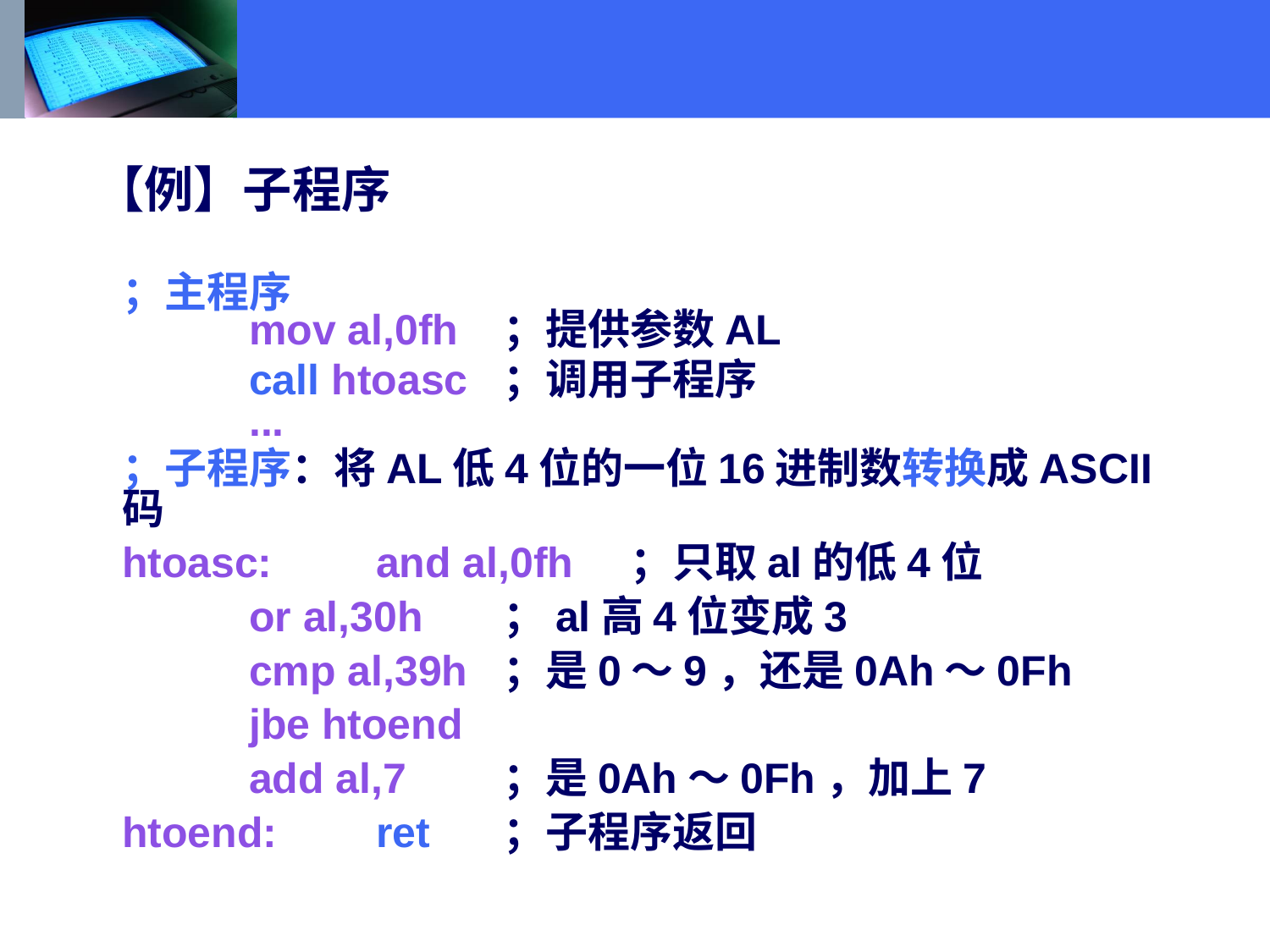

【例】子程序
；主程序
	mov al,0fh	；提供参数AL
	call htoasc	；调用子程序
	...
；子程序：将AL低4位的一位16进制数转换成ASCII码
htoasc:	and al,0fh	；只取al的低4位
	or al,30h	；al高4位变成3
	cmp al,39h	；是0～9，还是0Ah～0Fh
	jbe htoend
	add al,7	；是0Ah～0Fh，加上7
htoend:	ret	；子程序返回